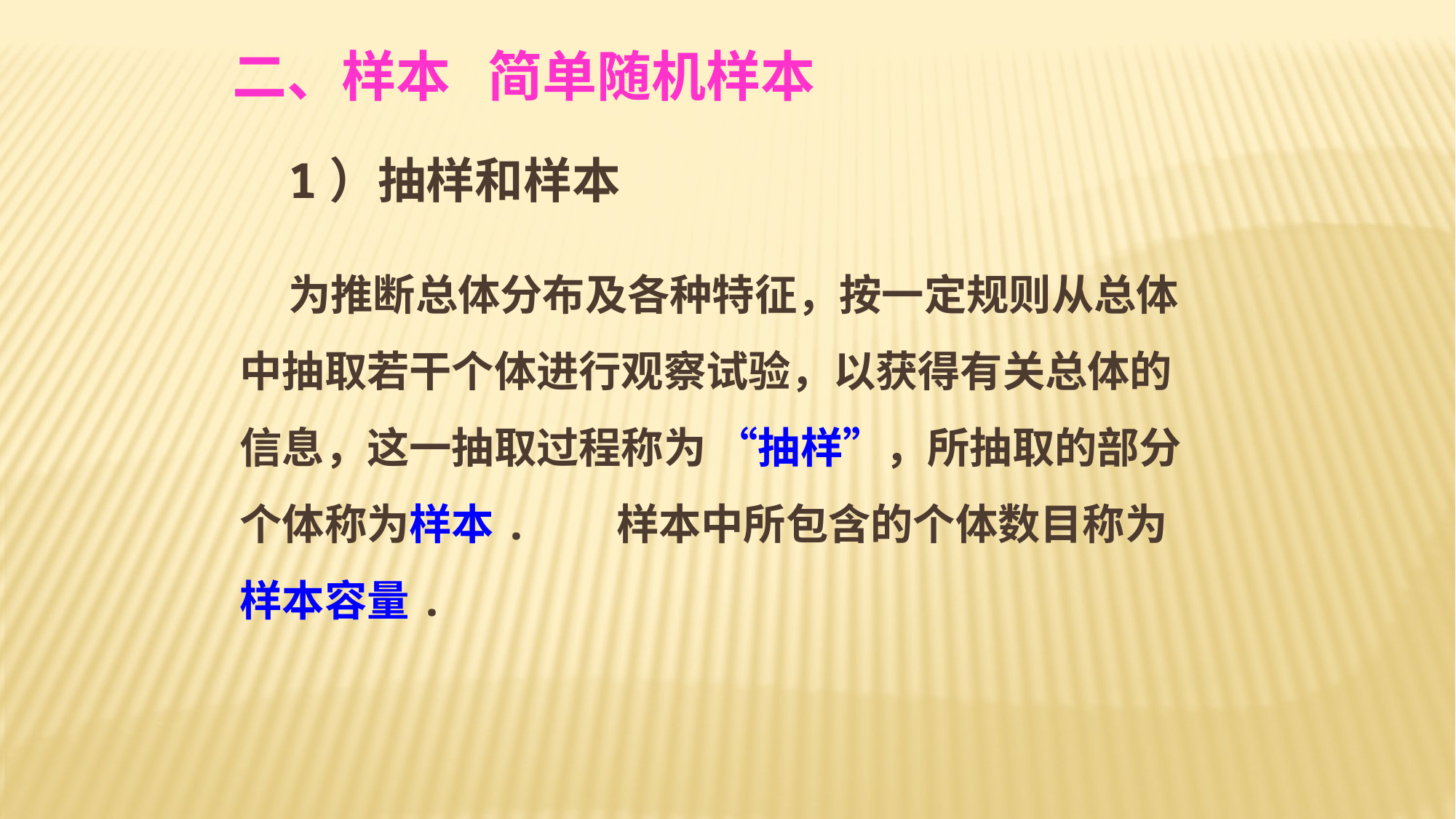

二、样本   简单随机样本
1）抽样和样本
    为推断总体分布及各种特征，按一定规则从总体中抽取若干个体进行观察试验，以获得有关总体的信息，这一抽取过程称为 “抽样”，所抽取的部分个体称为样本.   样本中所包含的个体数目称为样本容量.